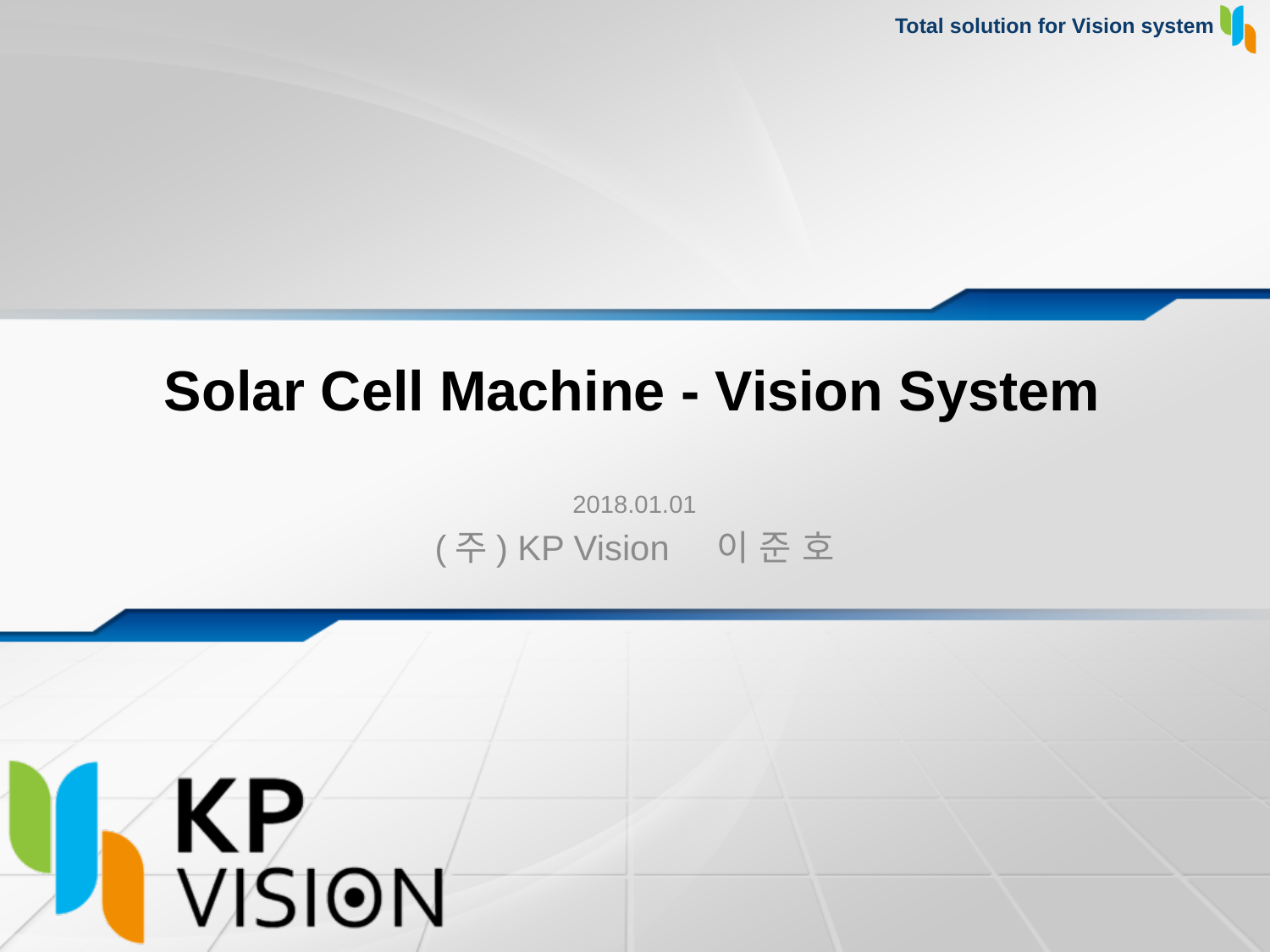

# Solar Cell Machine - Vision System
2018.01.01
(주) KP Vision    이 준 호